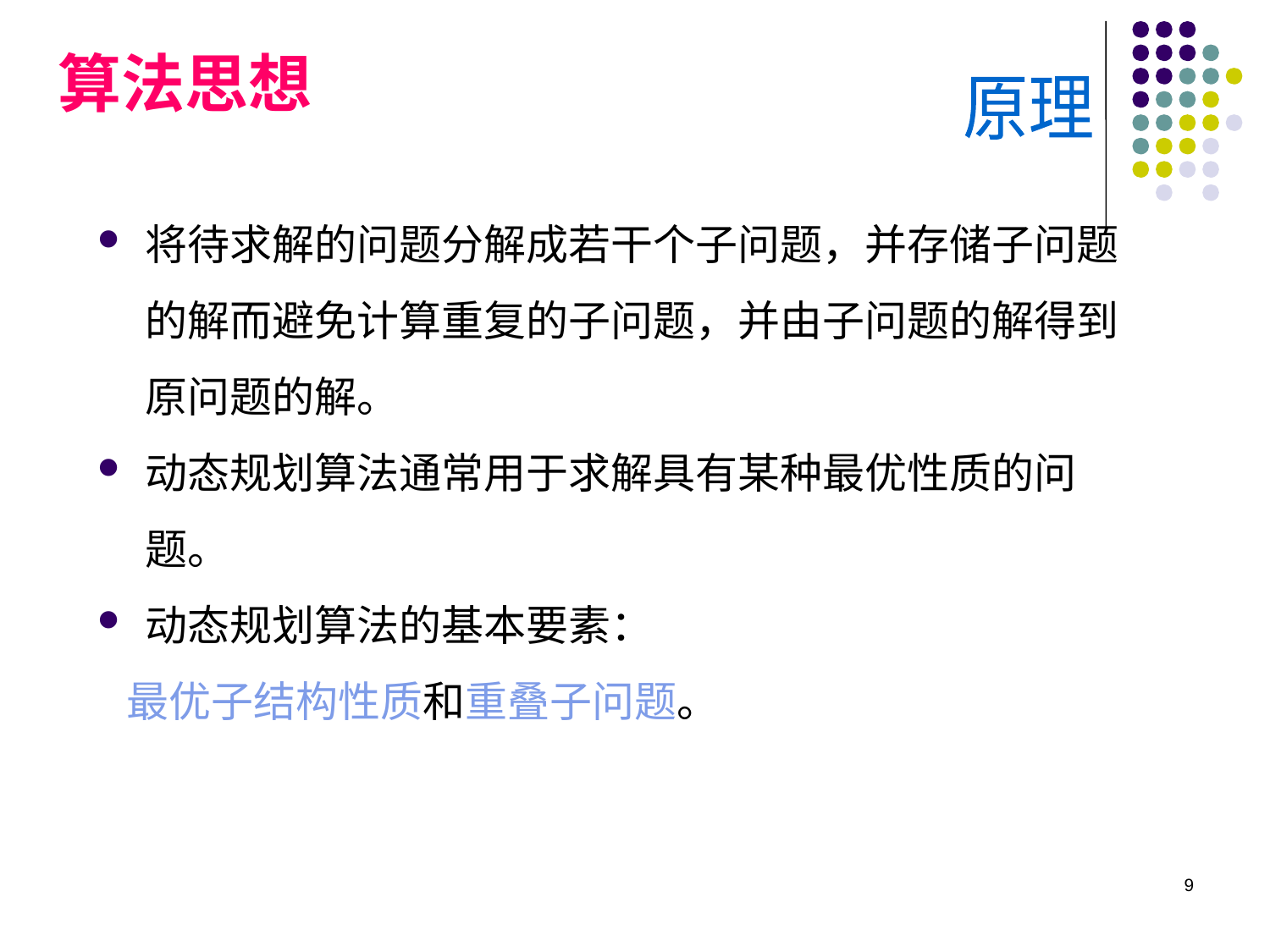

# 算法思想
原理
将待求解的问题分解成若干个子问题，并存储子问题的解而避免计算重复的子问题，并由子问题的解得到原问题的解。
动态规划算法通常用于求解具有某种最优性质的问题。
动态规划算法的基本要素：
  最优子结构性质和重叠子问题。
9